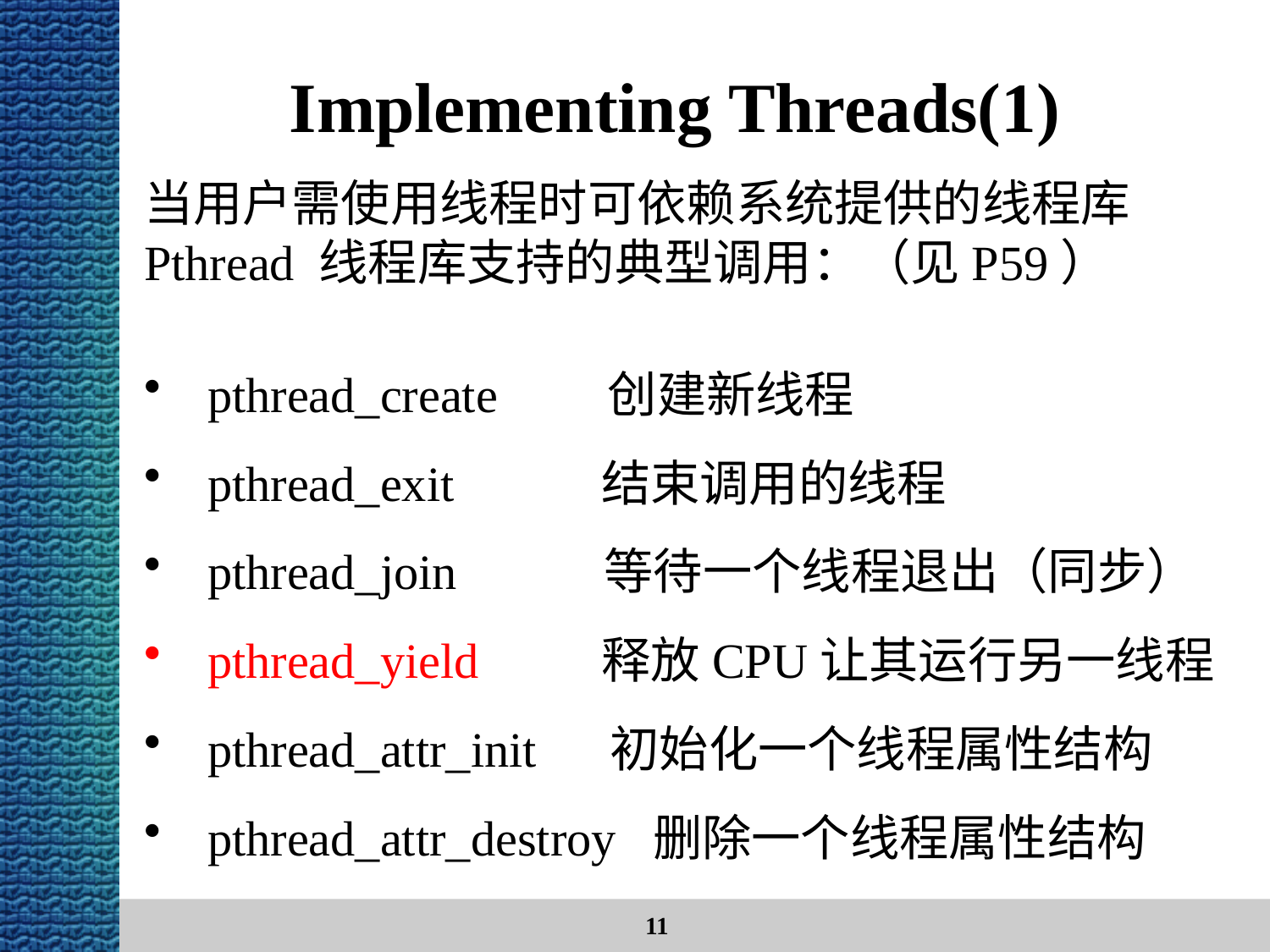

# Implementing Threads(1)
当用户需使用线程时可依赖系统提供的线程库
Pthread 线程库支持的典型调用：（见P59）
pthread_create        创建新线程
pthread_exit           结束调用的线程
pthread_join           等待一个线程退出（同步）
pthread_yield         释放CPU让其运行另一线程
pthread_attr_init     初始化一个线程属性结构
pthread_attr_destroy  删除一个线程属性结构
11